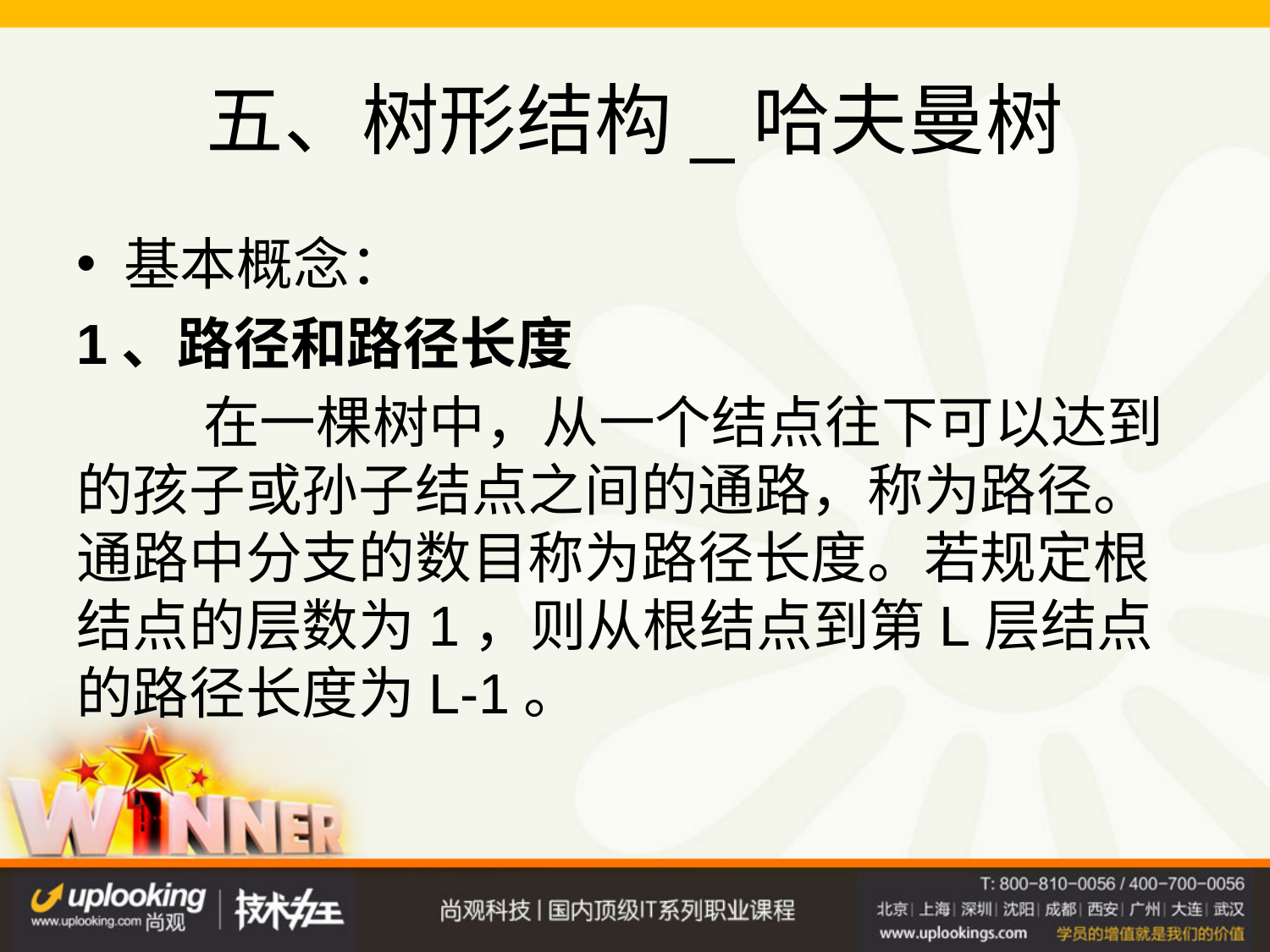

# 五、树形结构_哈夫曼树
基本概念：
1、路径和路径长度
	在一棵树中，从一个结点往下可以达到的孩子或孙子结点之间的通路，称为路径。通路中分支的数目称为路径长度。若规定根结点的层数为1，则从根结点到第L层结点的路径长度为L-1。